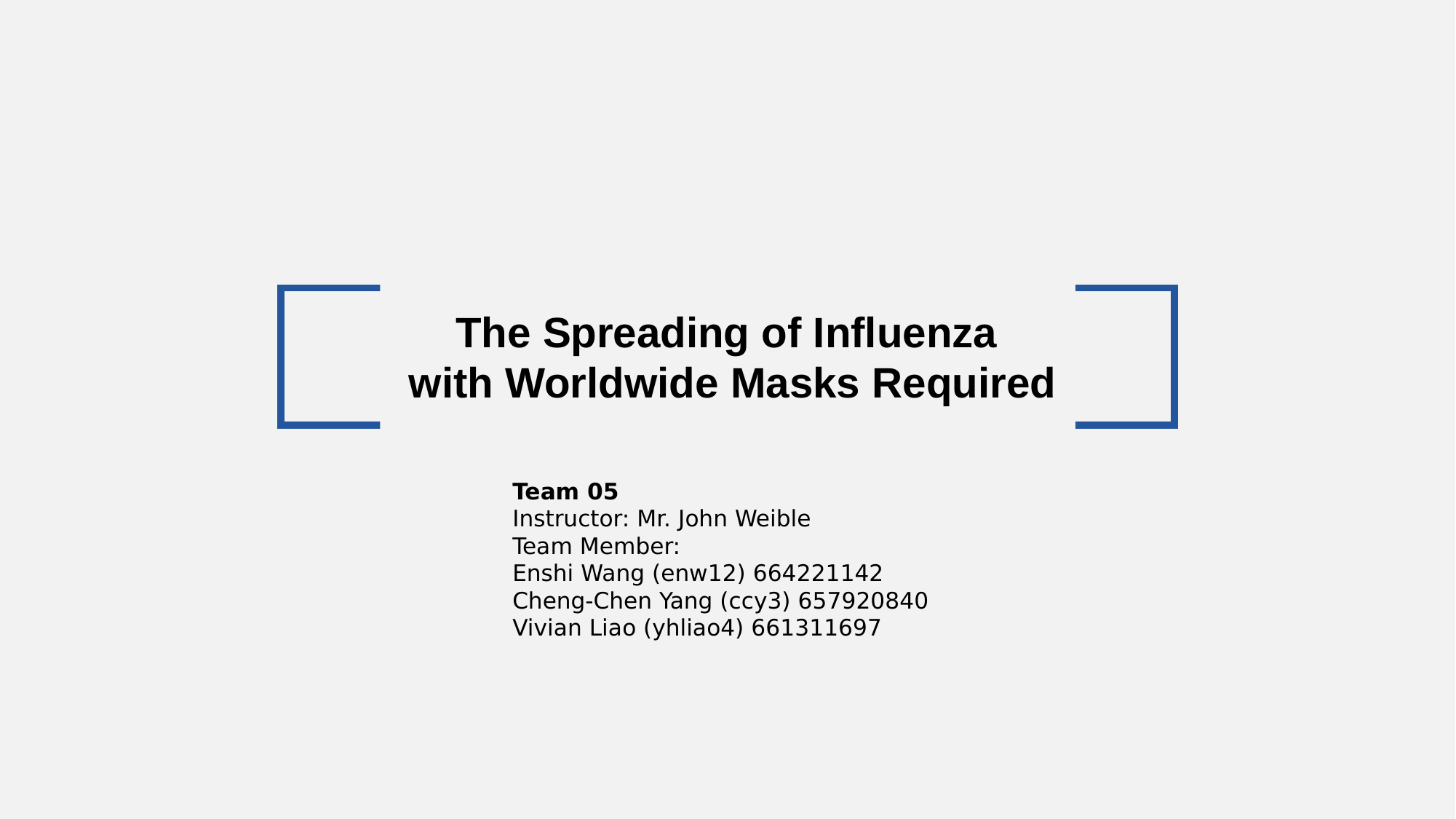

The Spreading of Influenza
with Worldwide Masks Required

Team 05
Instructor: Mr. John Weible
Team Member:
Enshi Wang (enw12) 664221142
Cheng-Chen Yang (ccy3) 657920840
Vivian Liao (yhliao4) 661311697
学而不思则罔    思而不学则殆